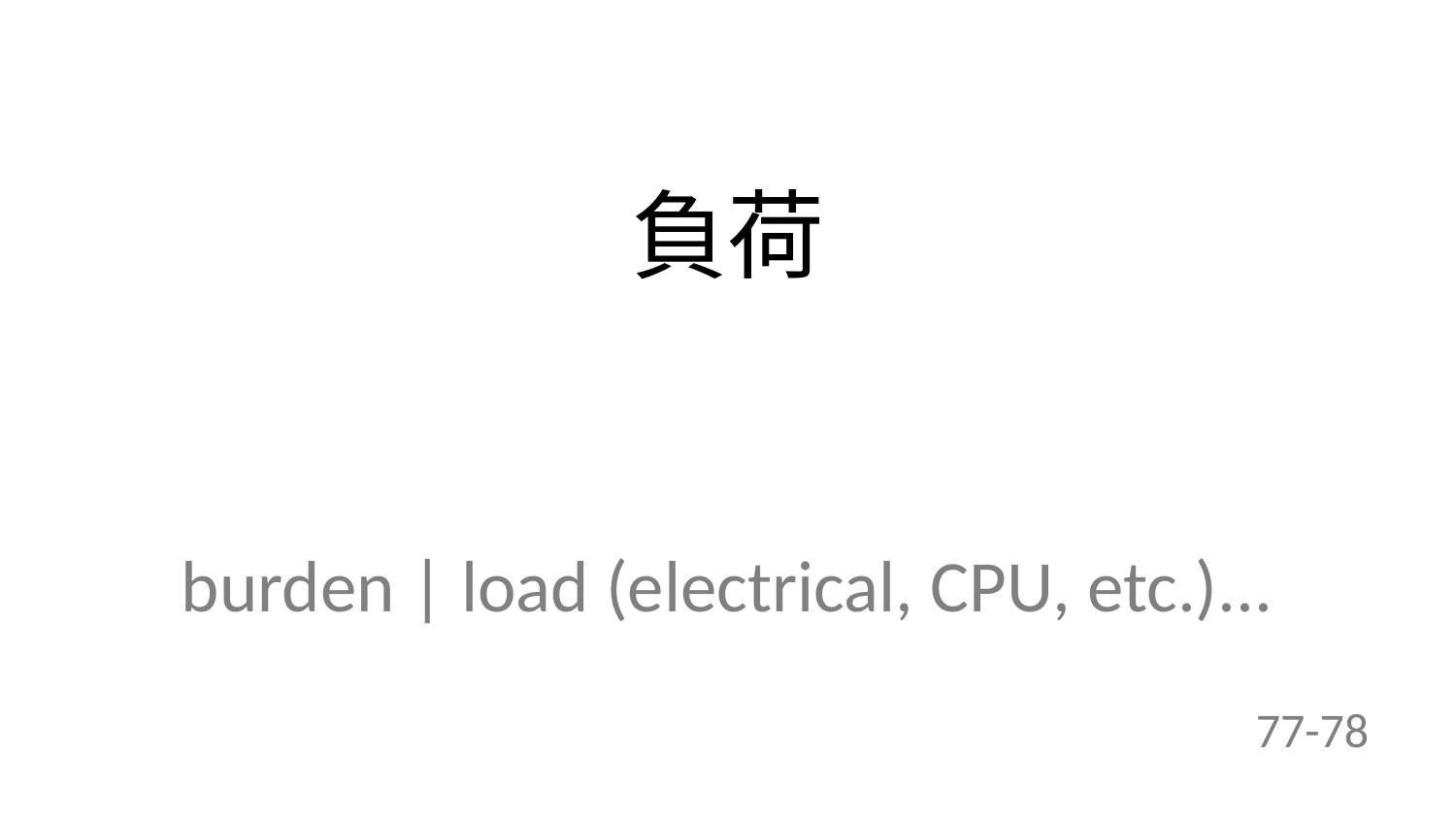

負荷

burden | load (electrical, CPU, etc.)...
77-78